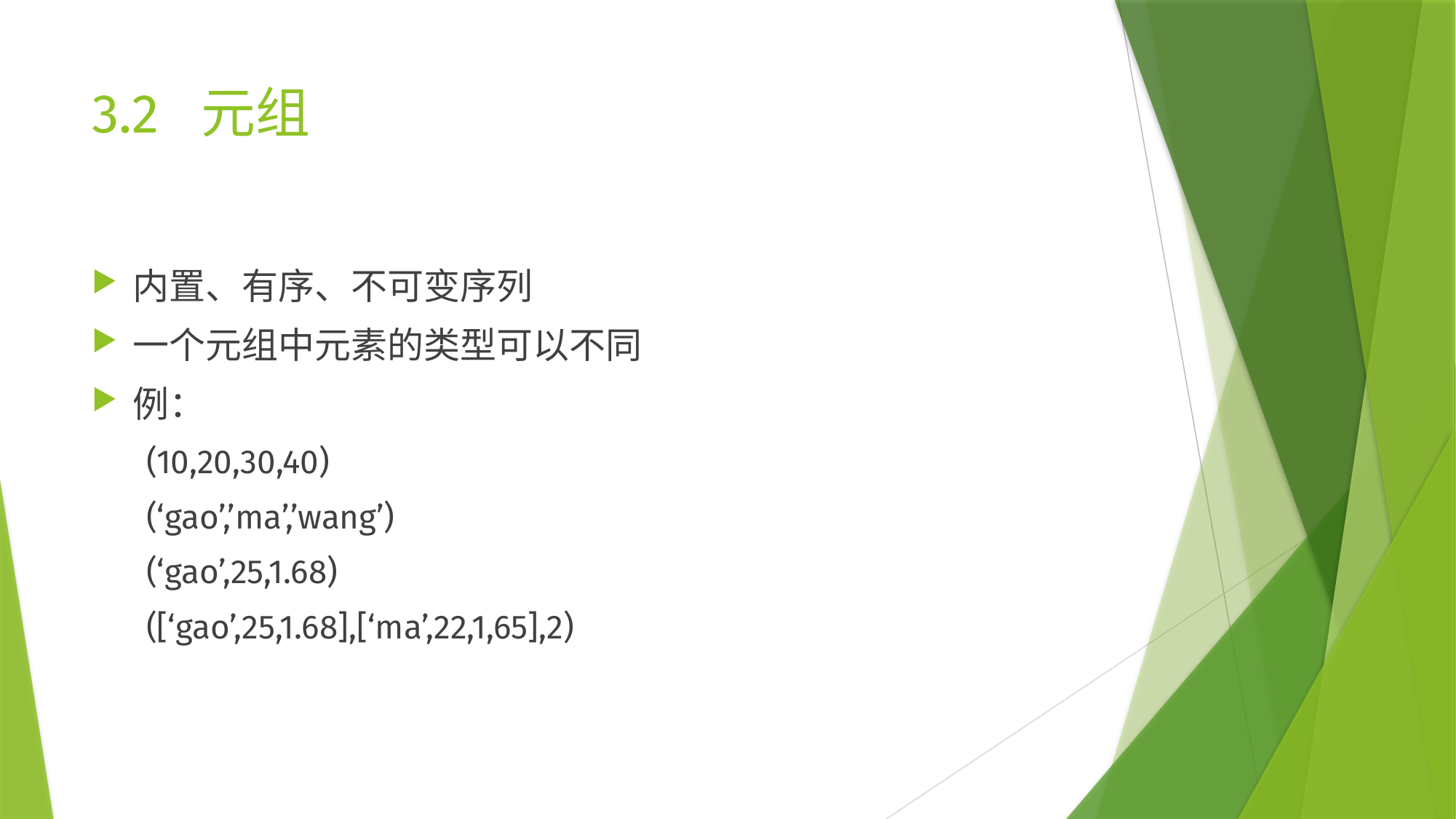

# 3.2	元组
内置、有序、不可变序列
一个元组中元素的类型可以不同
例：
(10,20,30,40)
(‘gao’,’ma’,’wang’)
(‘gao’,25,1.68)
([‘gao’,25,1.68],[‘ma’,22,1,65],2)